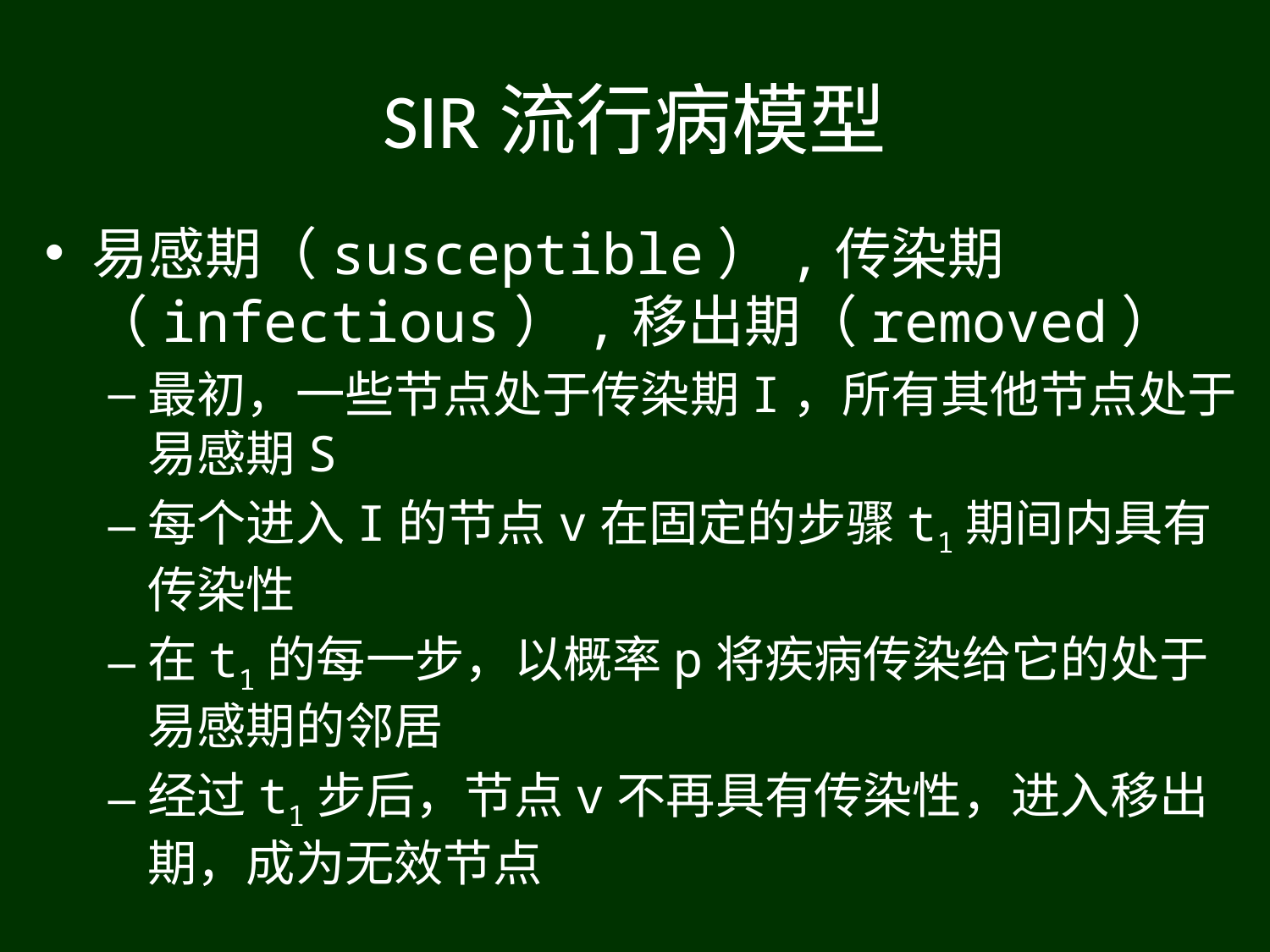

# SIR流行病模型
易感期（susceptible）,传染期（infectious）,移出期（removed）
最初，一些节点处于传染期I，所有其他节点处于易感期S
每个进入I的节点v在固定的步骤t1期间内具有传染性
在t1的每一步，以概率p将疾病传染给它的处于易感期的邻居
经过t1步后，节点v不再具有传染性，进入移出期，成为无效节点